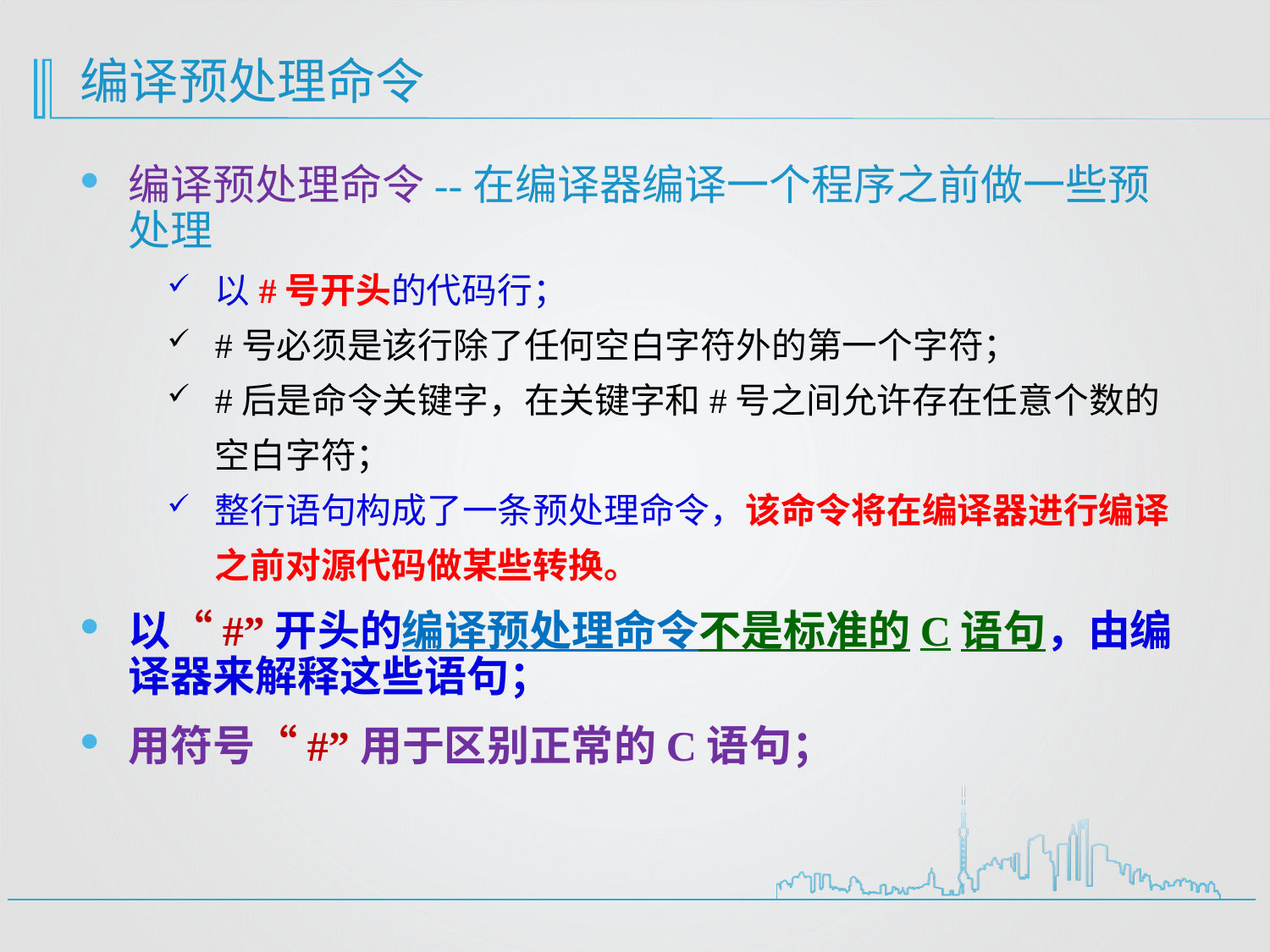

# 编译预处理命令
编译预处理命令--在编译器编译一个程序之前做一些预处理
以#号开头的代码行；
#号必须是该行除了任何空白字符外的第一个字符；
#后是命令关键字，在关键字和#号之间允许存在任意个数的空白字符；
整行语句构成了一条预处理命令，该命令将在编译器进行编译之前对源代码做某些转换。
以“#”开头的编译预处理命令不是标准的C语句，由编译器来解释这些语句；
用符号“#”用于区别正常的C语句；